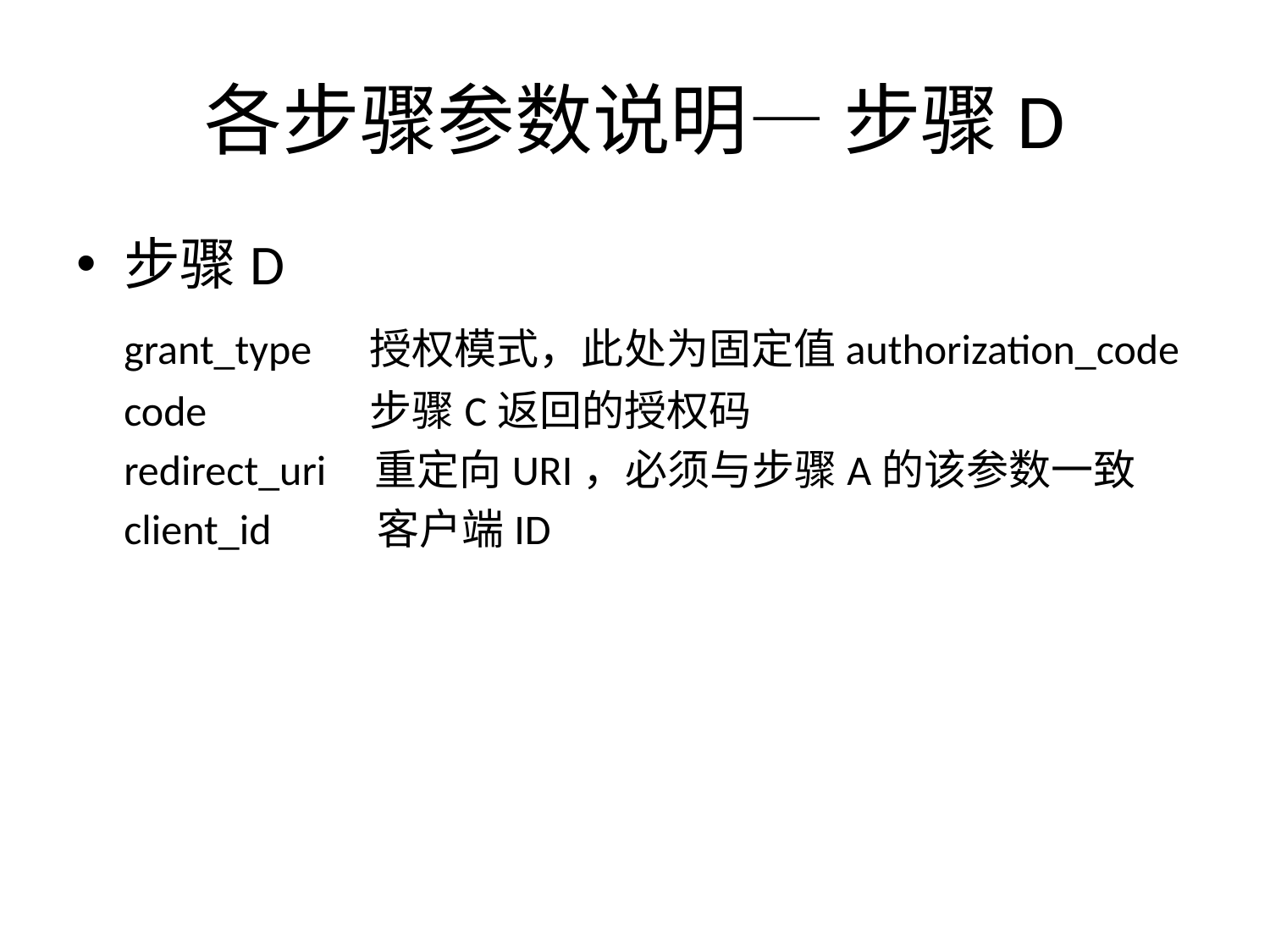

# 各步骤参数说明— 步骤D
步骤D
	grant_type     授权模式，此处为固定值authorization_code
     code                步骤C返回的授权码
     redirect_uri    重定向URI，必须与步骤A的该参数一致
     client_id          客户端ID